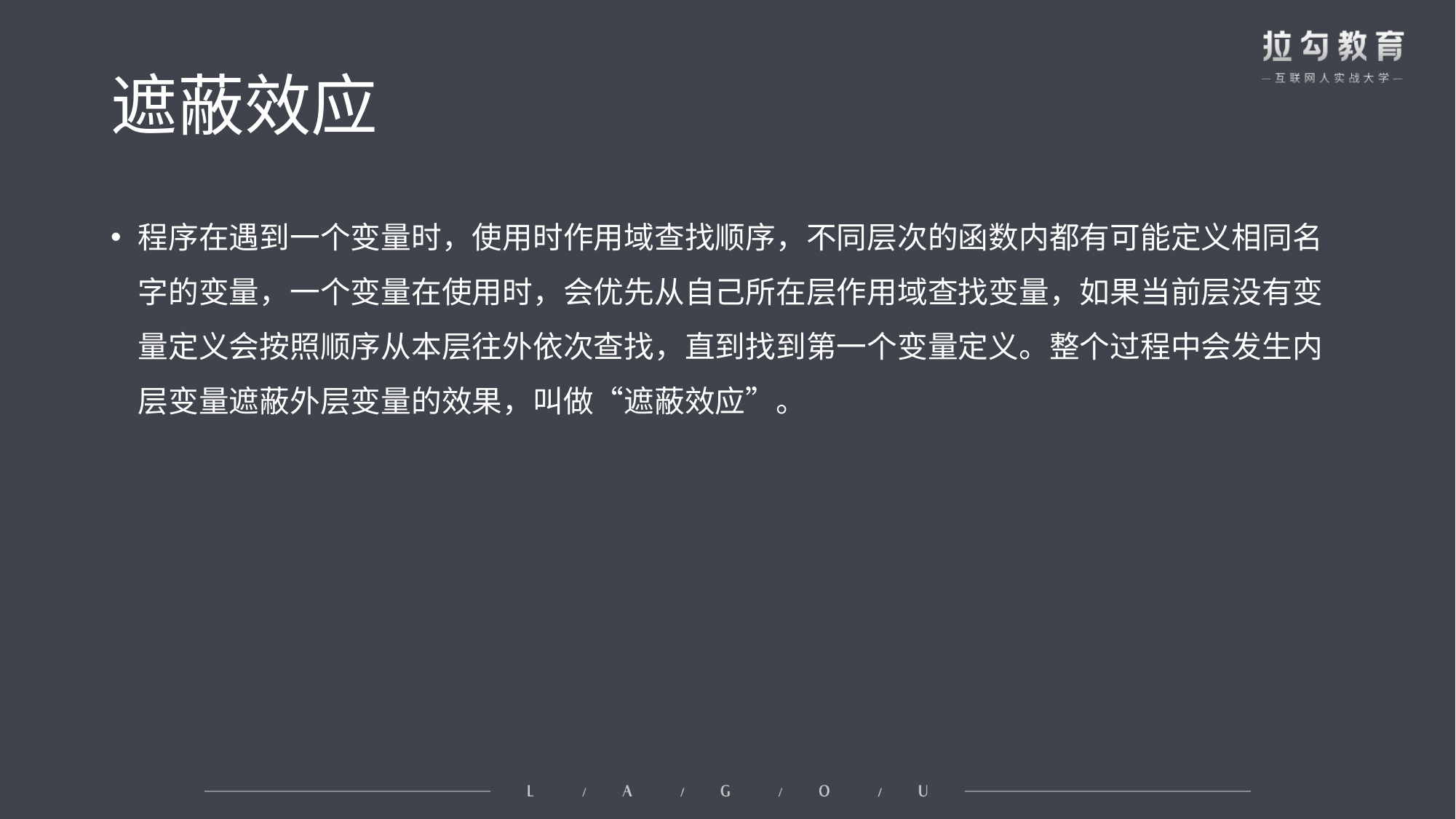

# 遮蔽效应
程序在遇到一个变量时，使用时作用域查找顺序，不同层次的函数内都有可能定义相同名字的变量，一个变量在使用时，会优先从自己所在层作用域查找变量，如果当前层没有变量定义会按照顺序从本层往外依次查找，直到找到第一个变量定义。整个过程中会发生内层变量遮蔽外层变量的效果，叫做“遮蔽效应”。